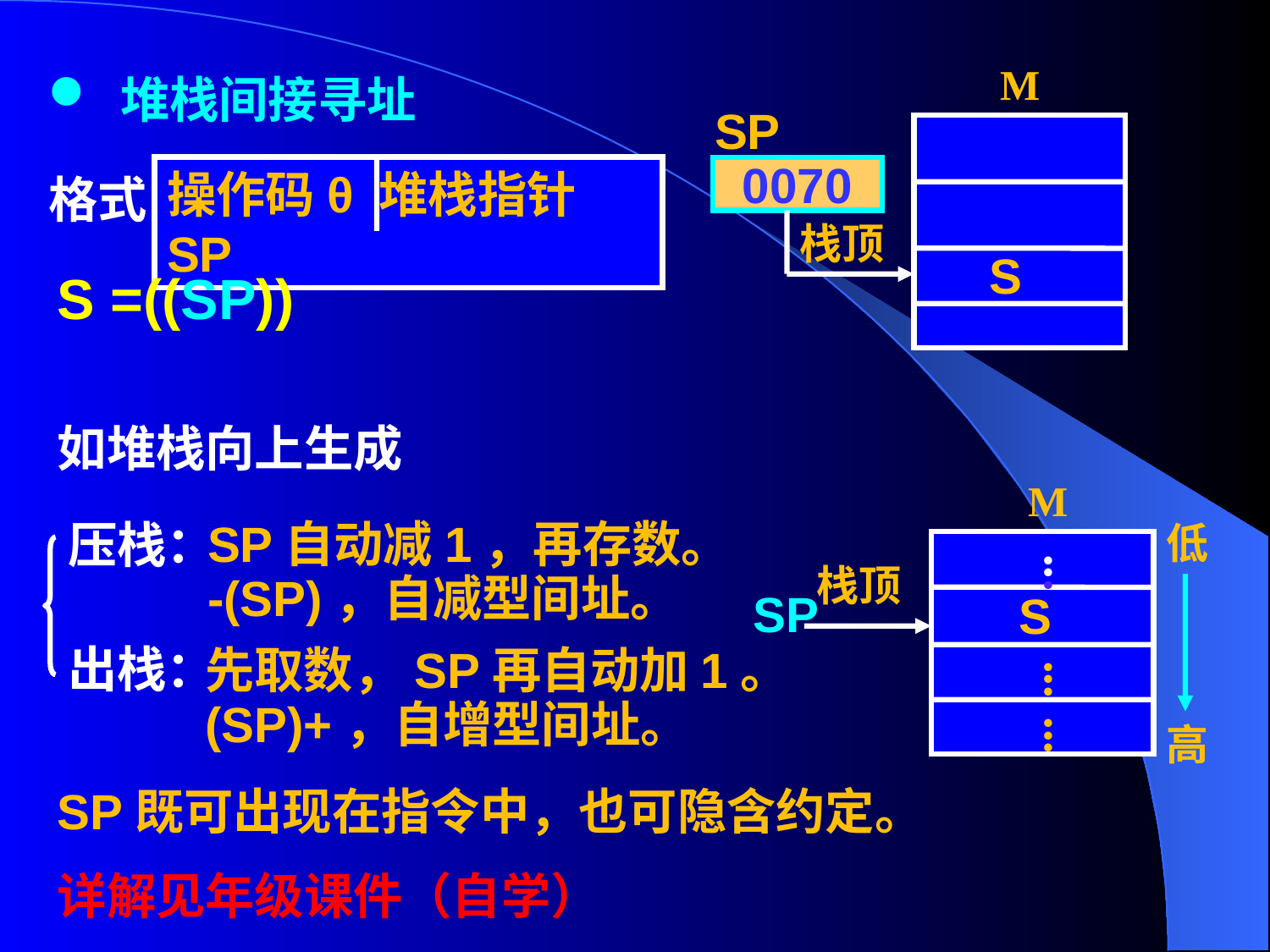

M
SP

0070
栈顶

 S

 堆栈间接寻址
操作码θ 堆栈指针SP

格式
S =((SP))
如堆栈向上生成
 M
低

...
栈顶
SP

 S

...

...
高
压栈：
SP自动减1，再存数。
-(SP)，自减型间址。

出栈：
先取数，SP再自动加1。
(SP)+，自增型间址。
SP既可出现在指令中，也可隐含约定。
详解见年级课件（自学）